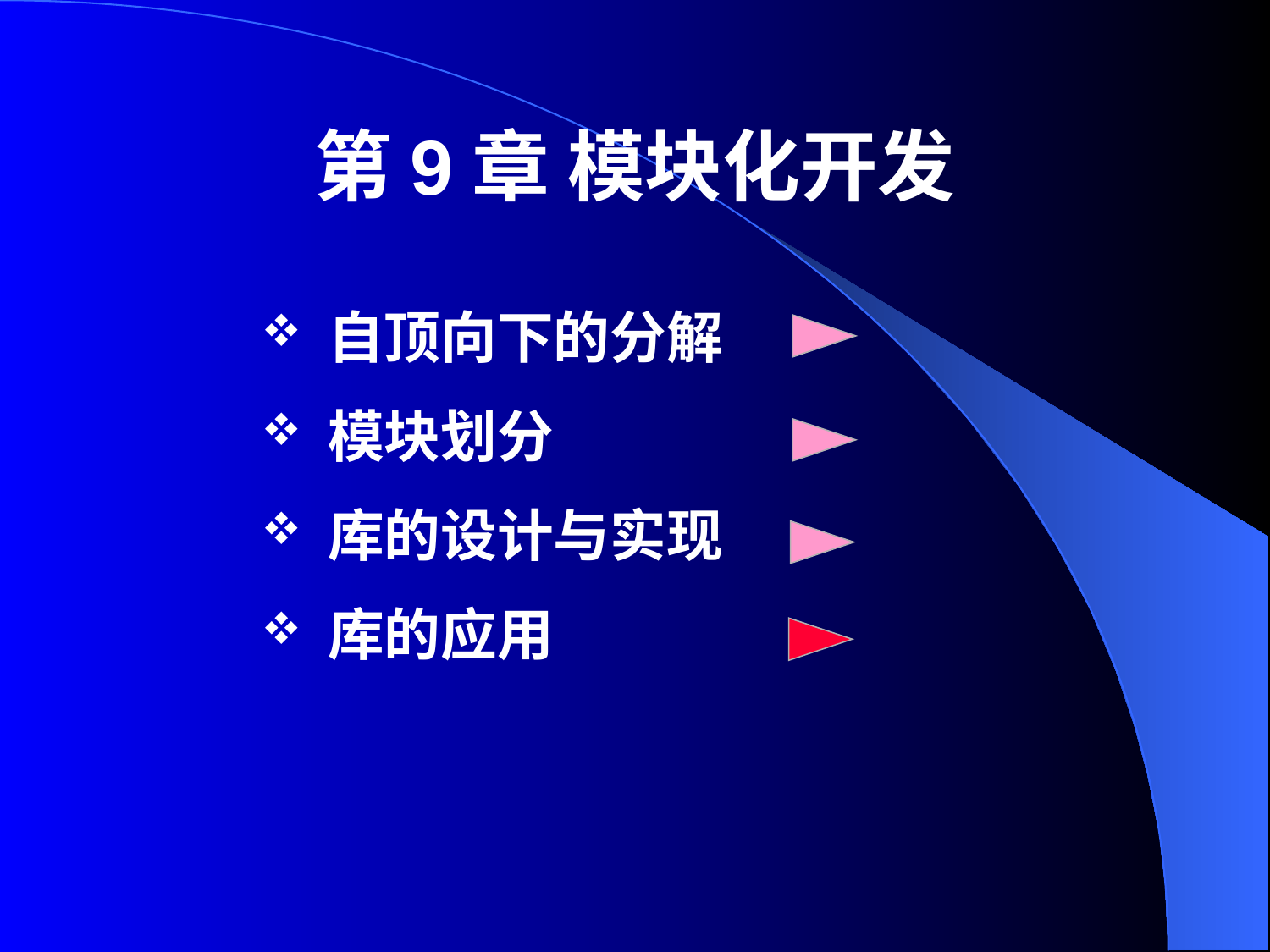

# 第9章 模块化开发
自顶向下的分解
模块划分
库的设计与实现
库的应用